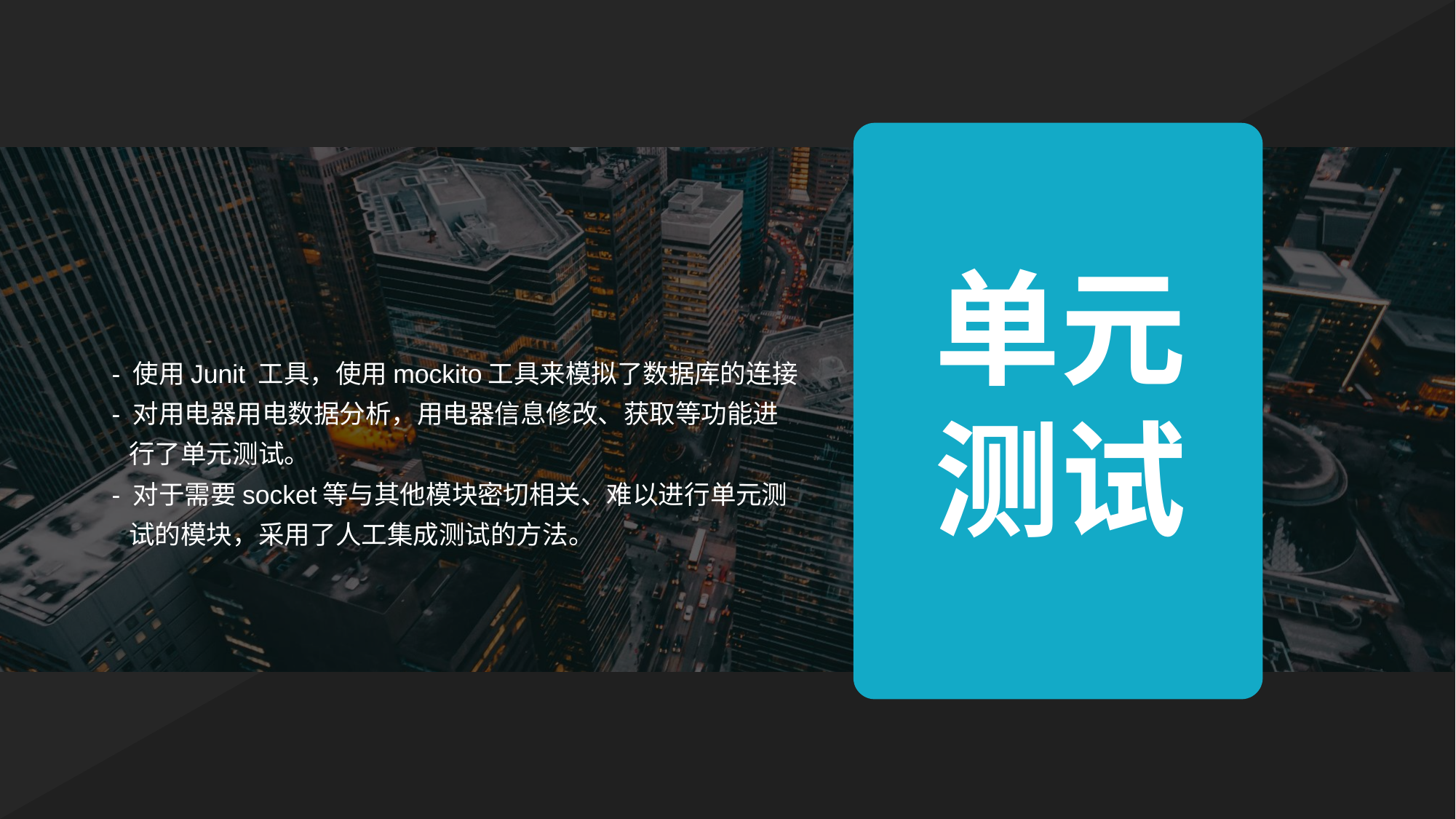

单元测试
- 使用Junit 工具，使用mockito工具来模拟了数据库的连接
- 对用电器用电数据分析，用电器信息修改、获取等功能进
  行了单元测试。
- 对于需要socket等与其他模块密切相关、难以进行单元测
  试的模块，采用了人工集成测试的方法。